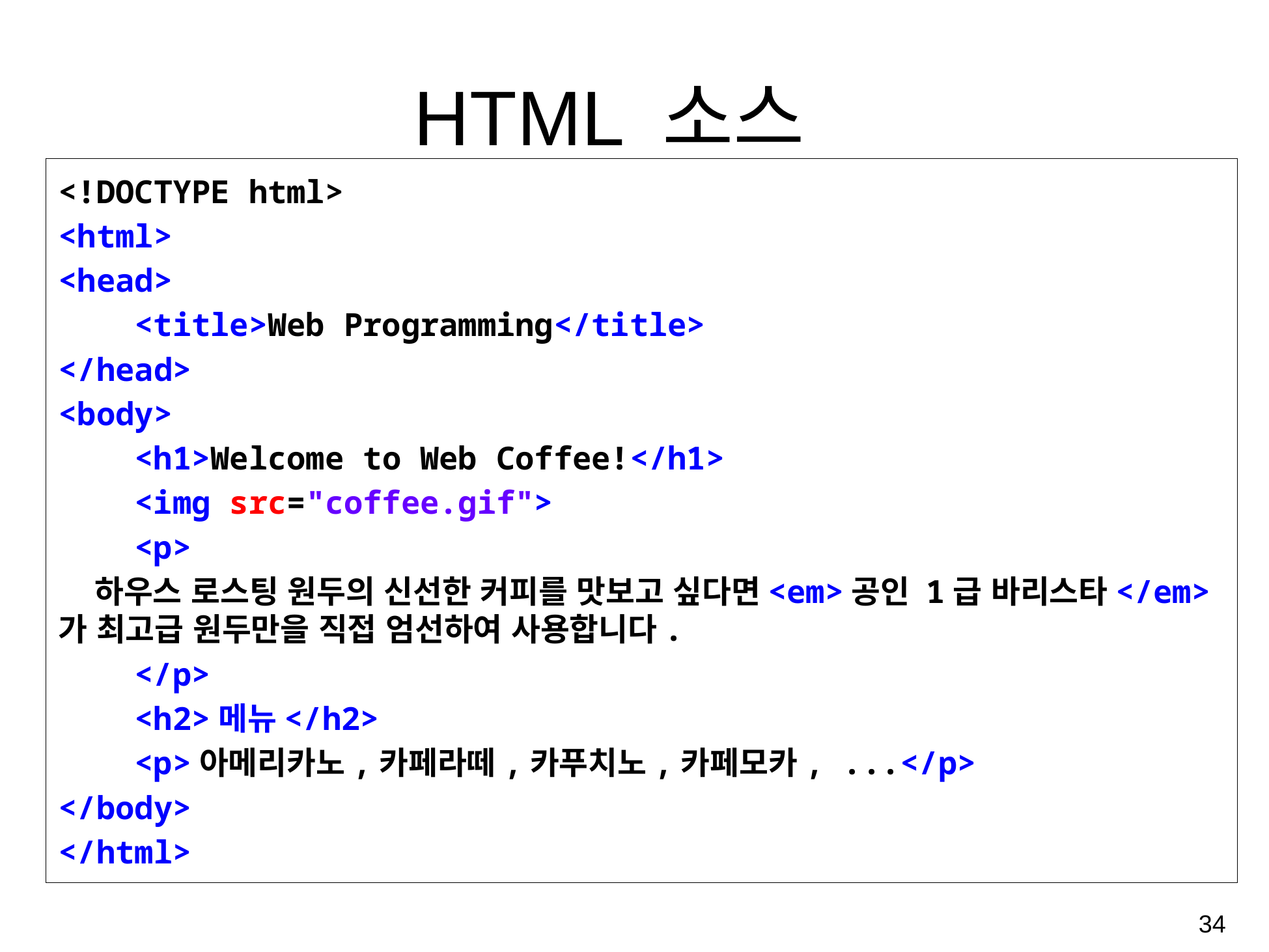

# HTML 소스
<!DOCTYPE html>
<html>
<head>
    <title>Web Programming</title>
</head>
<body>
    <h1>Welcome to Web Coffee!</h1>
    <img src="coffee.gif">
    <p>
    하우스 로스팅 원두의 신선한 커피를 맛보고 싶다면<em>공인 1급 바리스타</em>가 최고급 원두만을 직접 엄선하여 사용합니다.
    </p>
    <h2>메뉴</h2>
    <p>아메리카노,카페라떼,카푸치노,카페모카, ...</p>
</body>
</html>
34